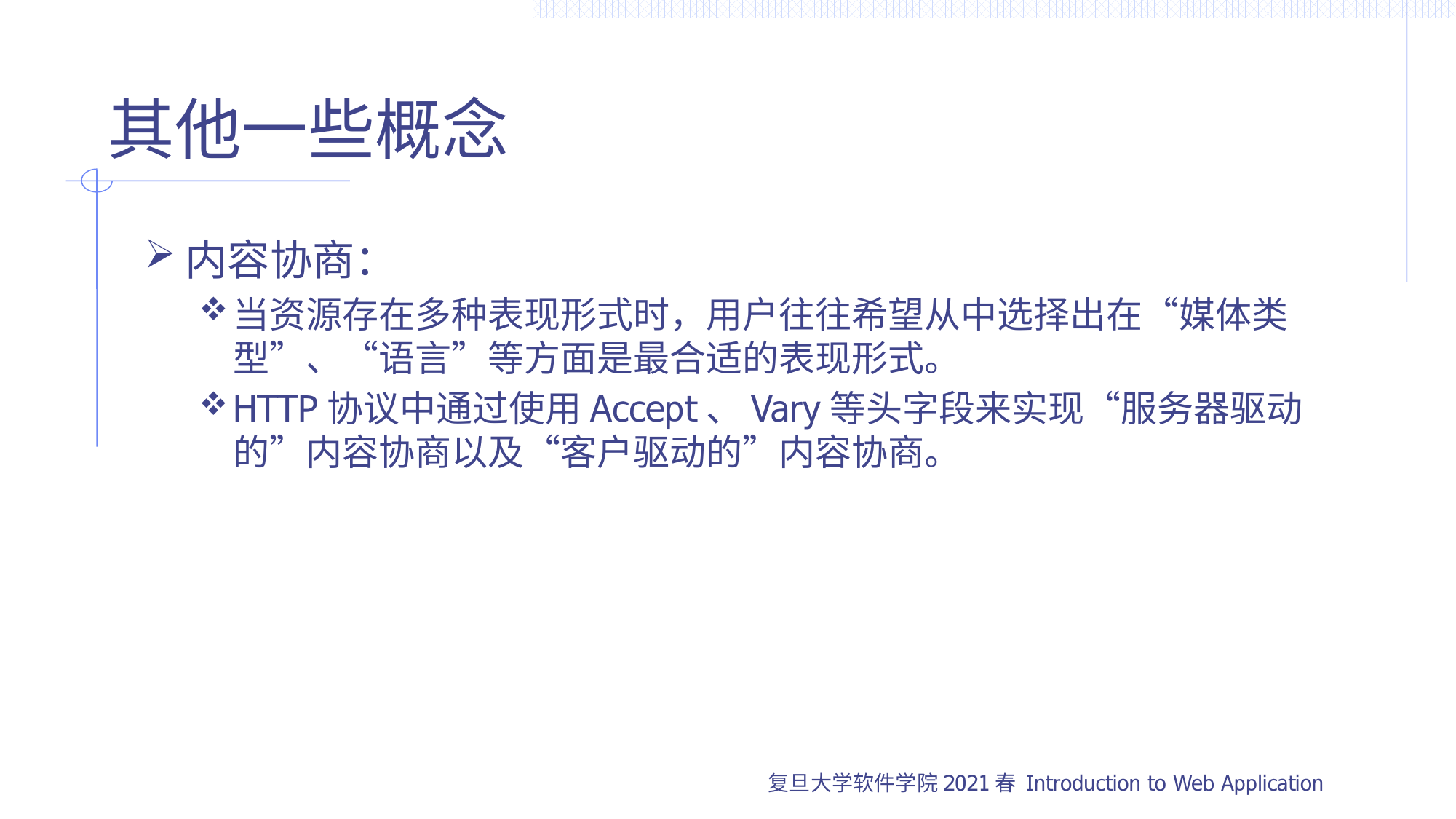

# 其他一些概念
内容协商：
当资源存在多种表现形式时，用户往往希望从中选择出在“媒体类型”、“语言”等方面是最合适的表现形式。
HTTP协议中通过使用Accept、Vary等头字段来实现“服务器驱动的”内容协商以及“客户驱动的”内容协商。